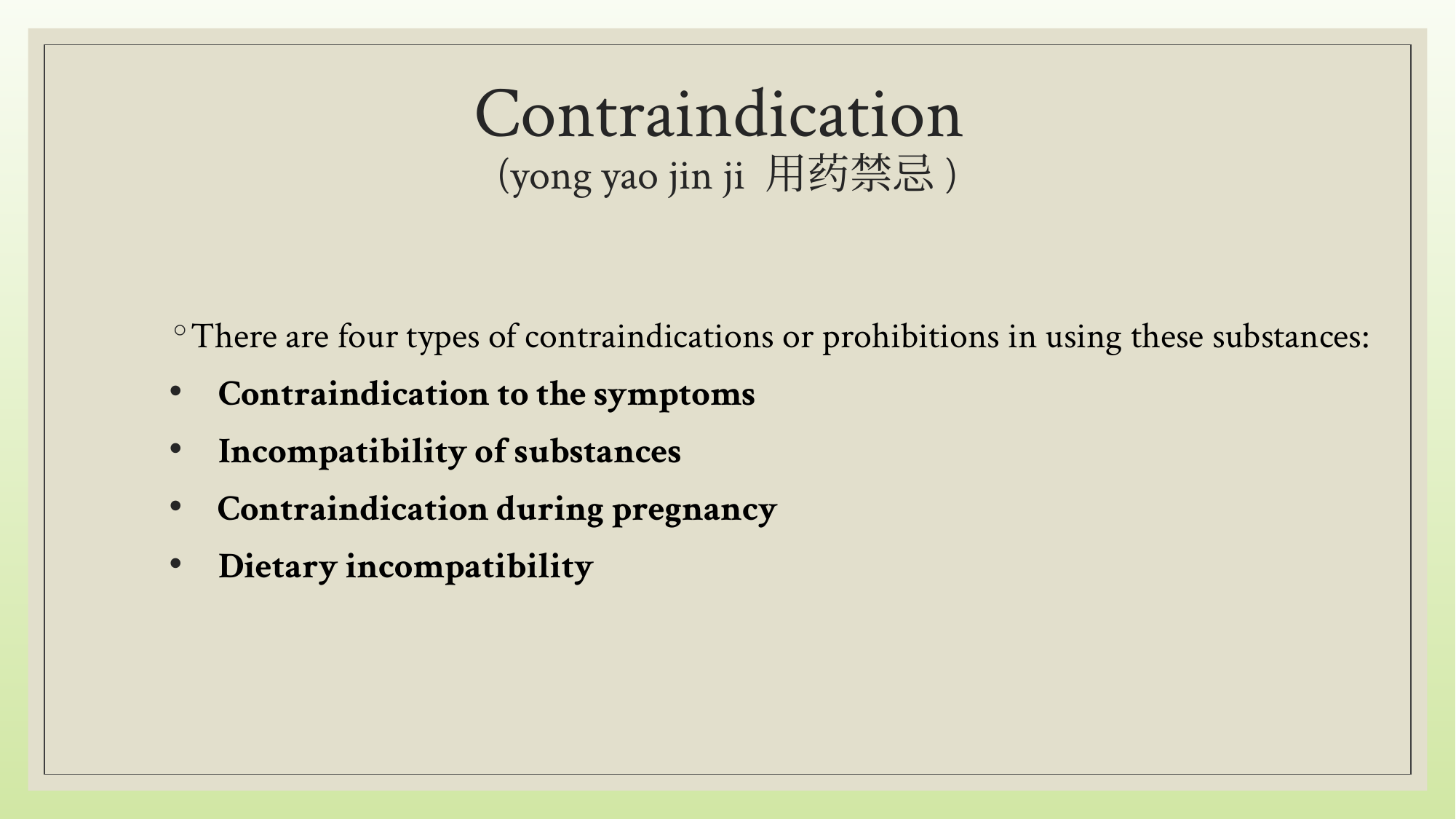

# Contraindication (yong yao jin ji 用药禁忌)
There are four types of contraindications or prohibitions in using these substances:
 Contraindication to the symptoms
 Incompatibility of substances
 Contraindication during pregnancy
 Dietary incompatibility